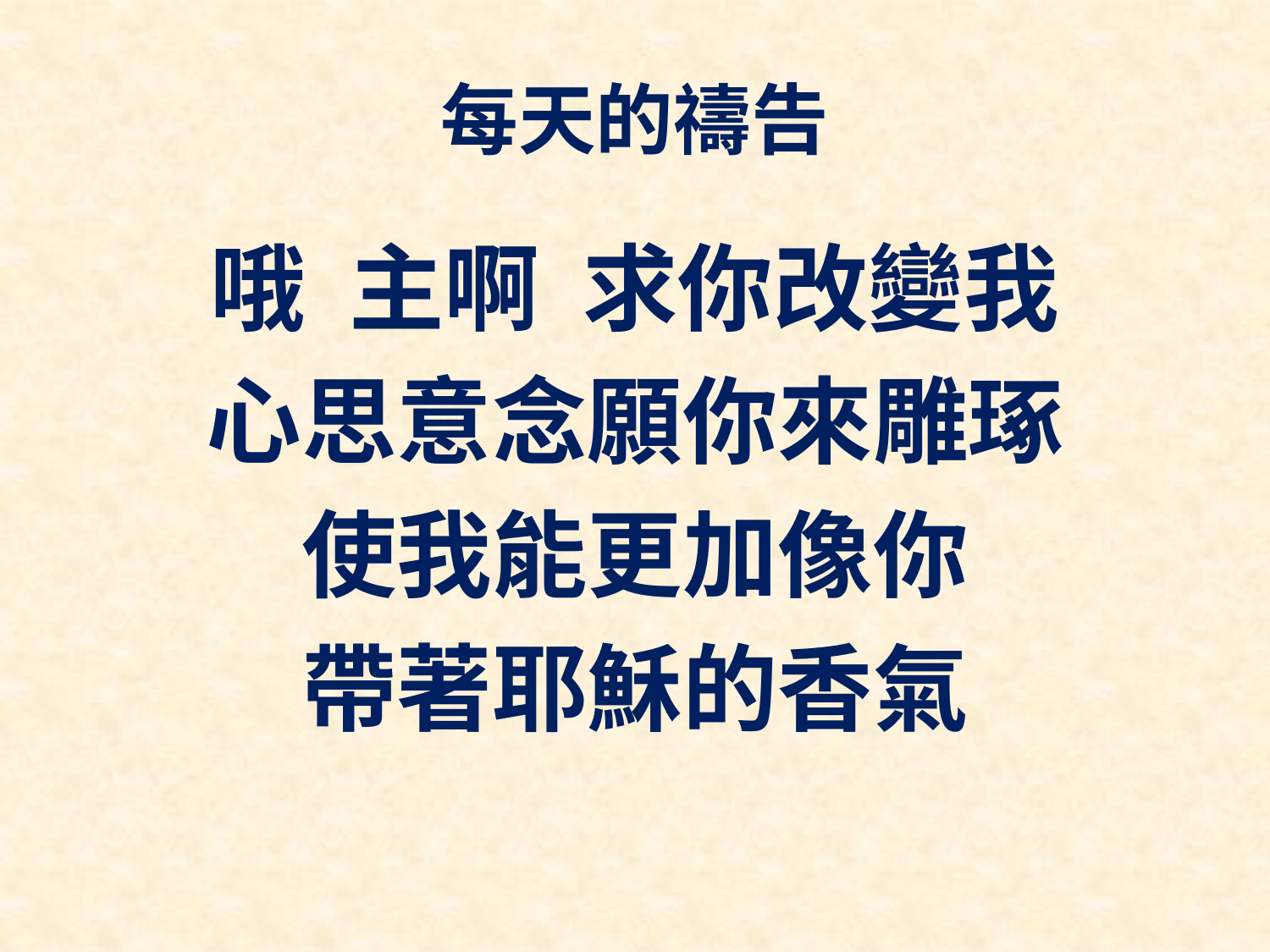

# 每天的禱告
哦  主啊  求你改變我
心思意念願你來雕琢
使我能更加像你
帶著耶穌的香氣